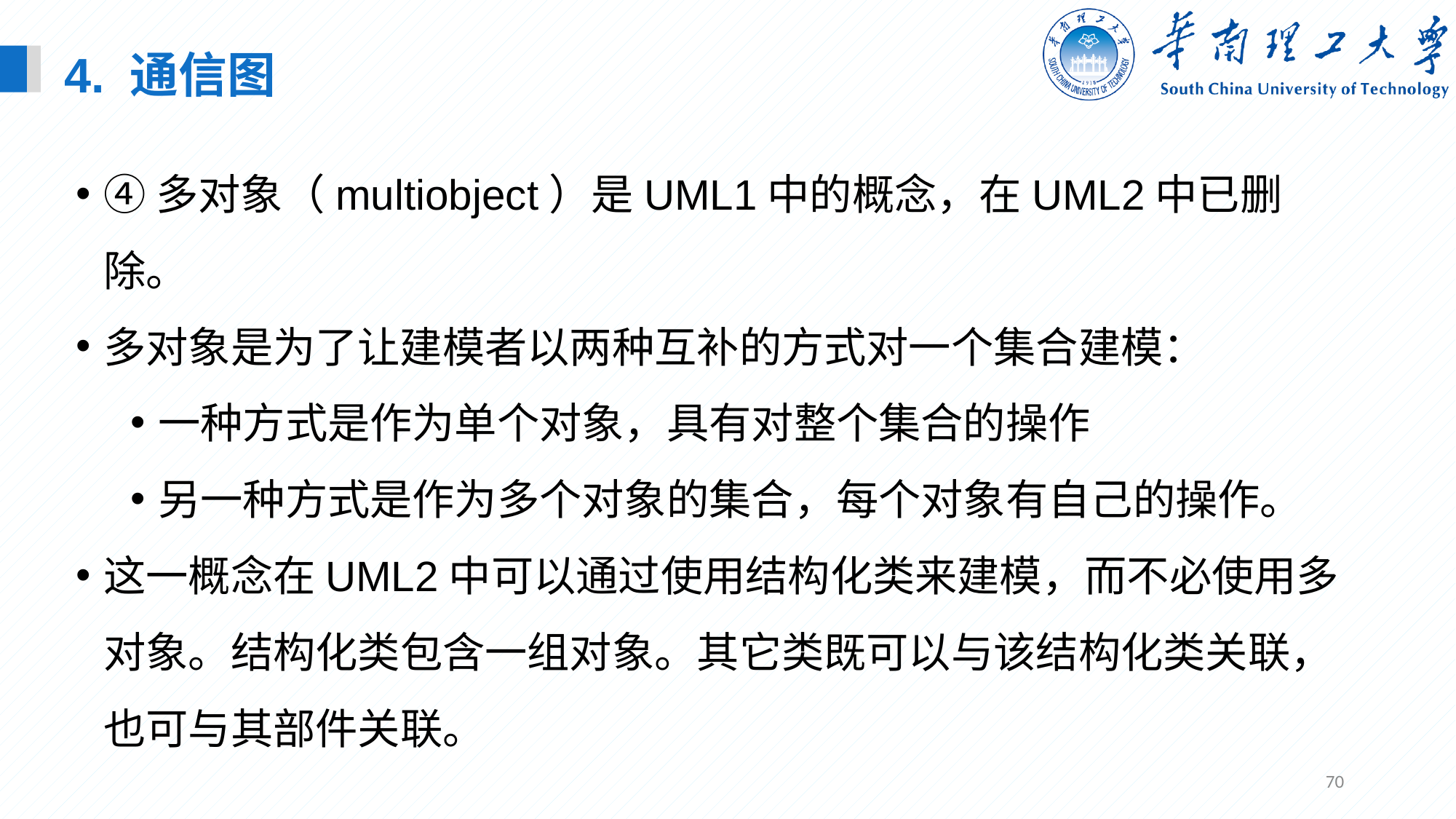

4. 通信图
④多对象（multiobject）是UML1中的概念，在UML2中已删除。
多对象是为了让建模者以两种互补的方式对一个集合建模：
一种方式是作为单个对象，具有对整个集合的操作
另一种方式是作为多个对象的集合，每个对象有自己的操作。
这一概念在UML2中可以通过使用结构化类来建模，而不必使用多对象。结构化类包含一组对象。其它类既可以与该结构化类关联，也可与其部件关联。
70